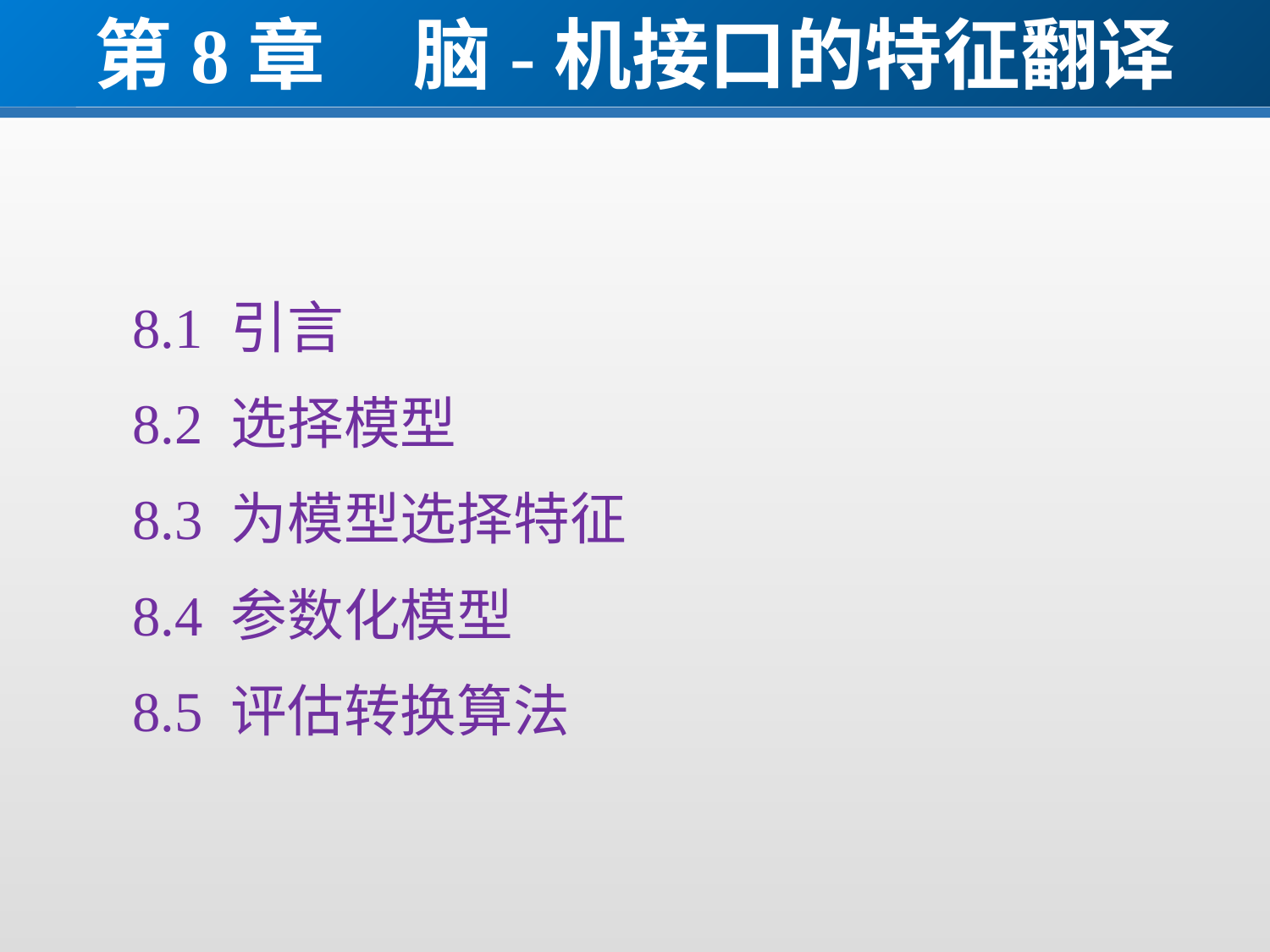

第8章     脑-机接口的特征翻译

8.1 引言
8.2 选择模型
8.3 为模型选择特征
8.4 参数化模型
8.5 评估转换算法